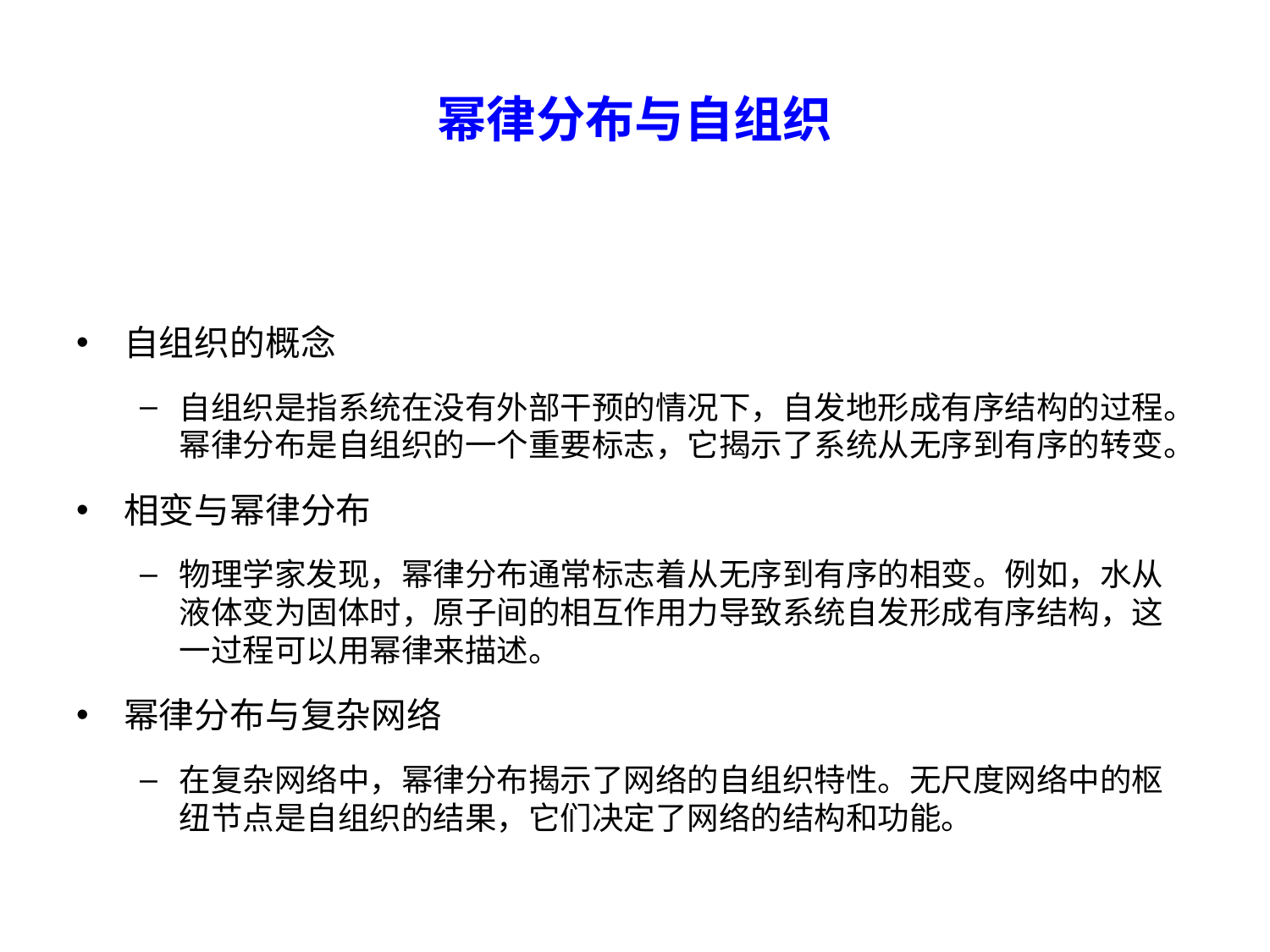

# 幂律分布与自组织

自组织的概念
自组织是指系统在没有外部干预的情况下，自发地形成有序结构的过程。幂律分布是自组织的一个重要标志，它揭示了系统从无序到有序的转变。
相变与幂律分布
物理学家发现，幂律分布通常标志着从无序到有序的相变。例如，水从液体变为固体时，原子间的相互作用力导致系统自发形成有序结构，这一过程可以用幂律来描述。
幂律分布与复杂网络
在复杂网络中，幂律分布揭示了网络的自组织特性。无尺度网络中的枢纽节点是自组织的结果，它们决定了网络的结构和功能。